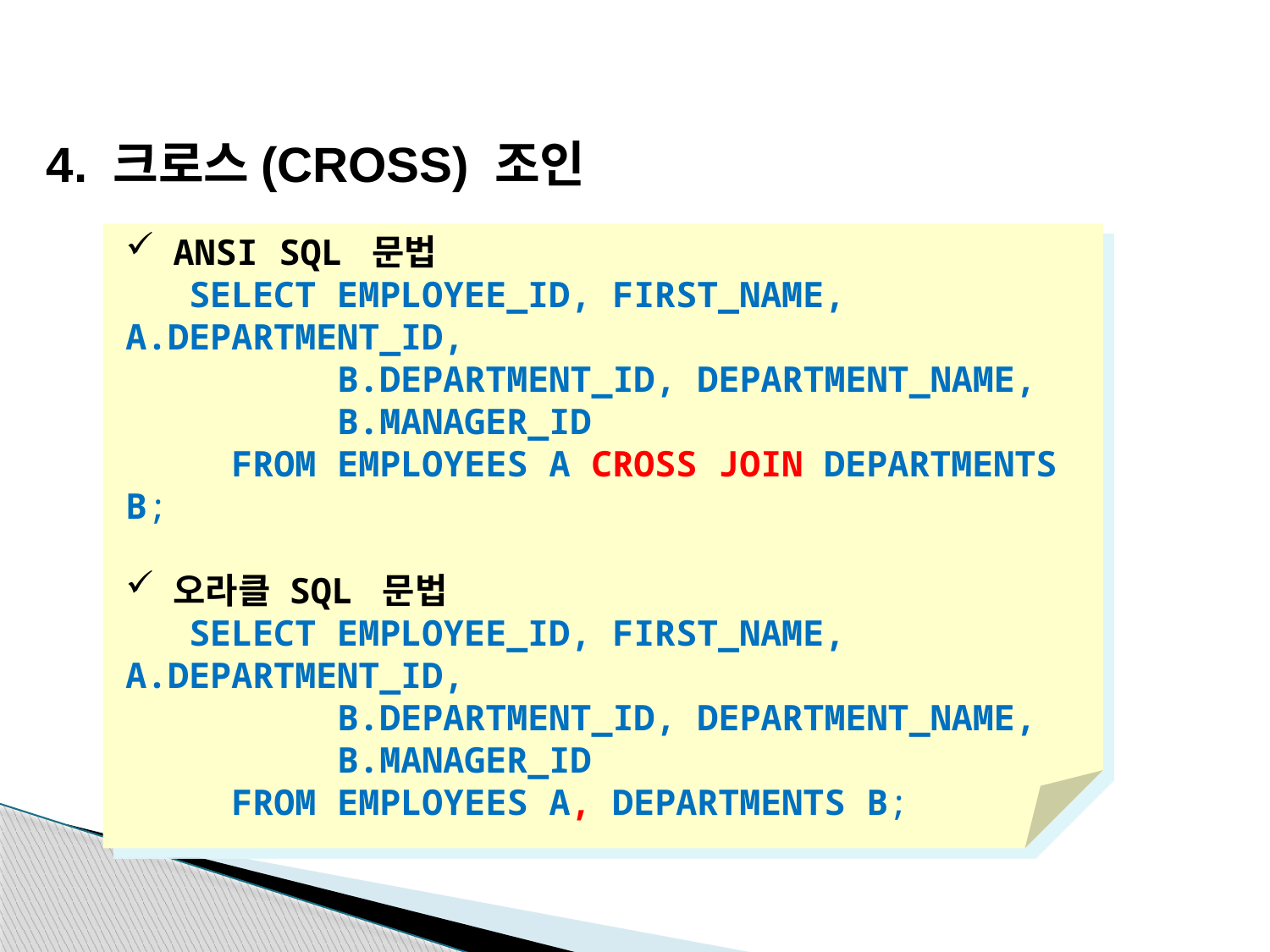

4. 크로스(CROSS) 조인
ANSI SQL 문법
   SELECT EMPLOYEE_ID, FIRST_NAME, A.DEPARTMENT_ID,
          B.DEPARTMENT_ID, DEPARTMENT_NAME,
          B.MANAGER_ID
     FROM EMPLOYEES A CROSS JOIN DEPARTMENTS B;

오라클 SQL 문법
   SELECT EMPLOYEE_ID, FIRST_NAME, A.DEPARTMENT_ID,
          B.DEPARTMENT_ID, DEPARTMENT_NAME,
          B.MANAGER_ID
     FROM EMPLOYEES A, DEPARTMENTS B;